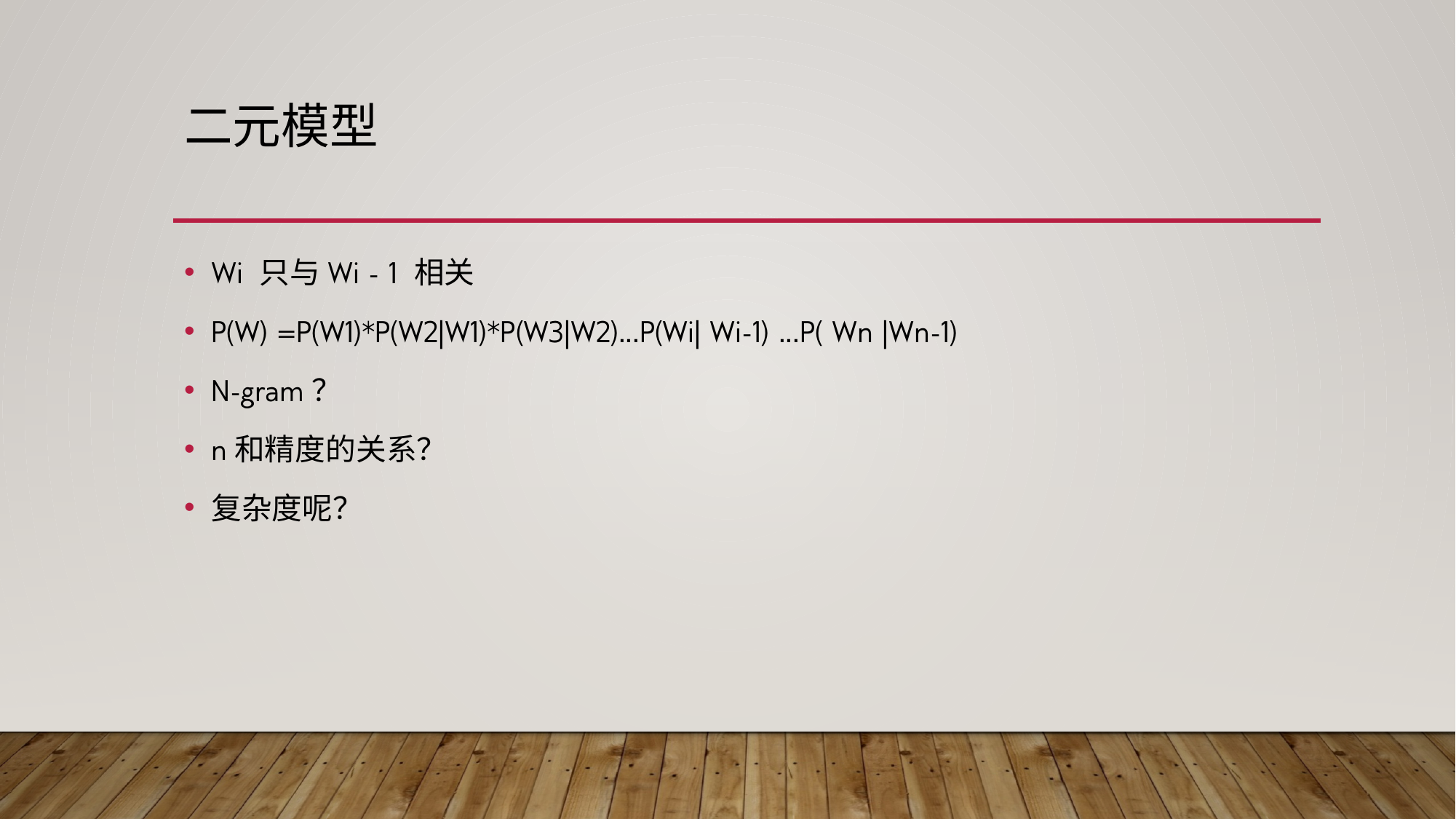

# 二元模型
Wi 只与Wi - 1 相关
P(W) =P(W1)*P(W2|W1)*P(W3|W2)...P(Wi| Wi-1) ...P( Wn |Wn-1)
N-gram？
n和精度的关系？
复杂度呢？